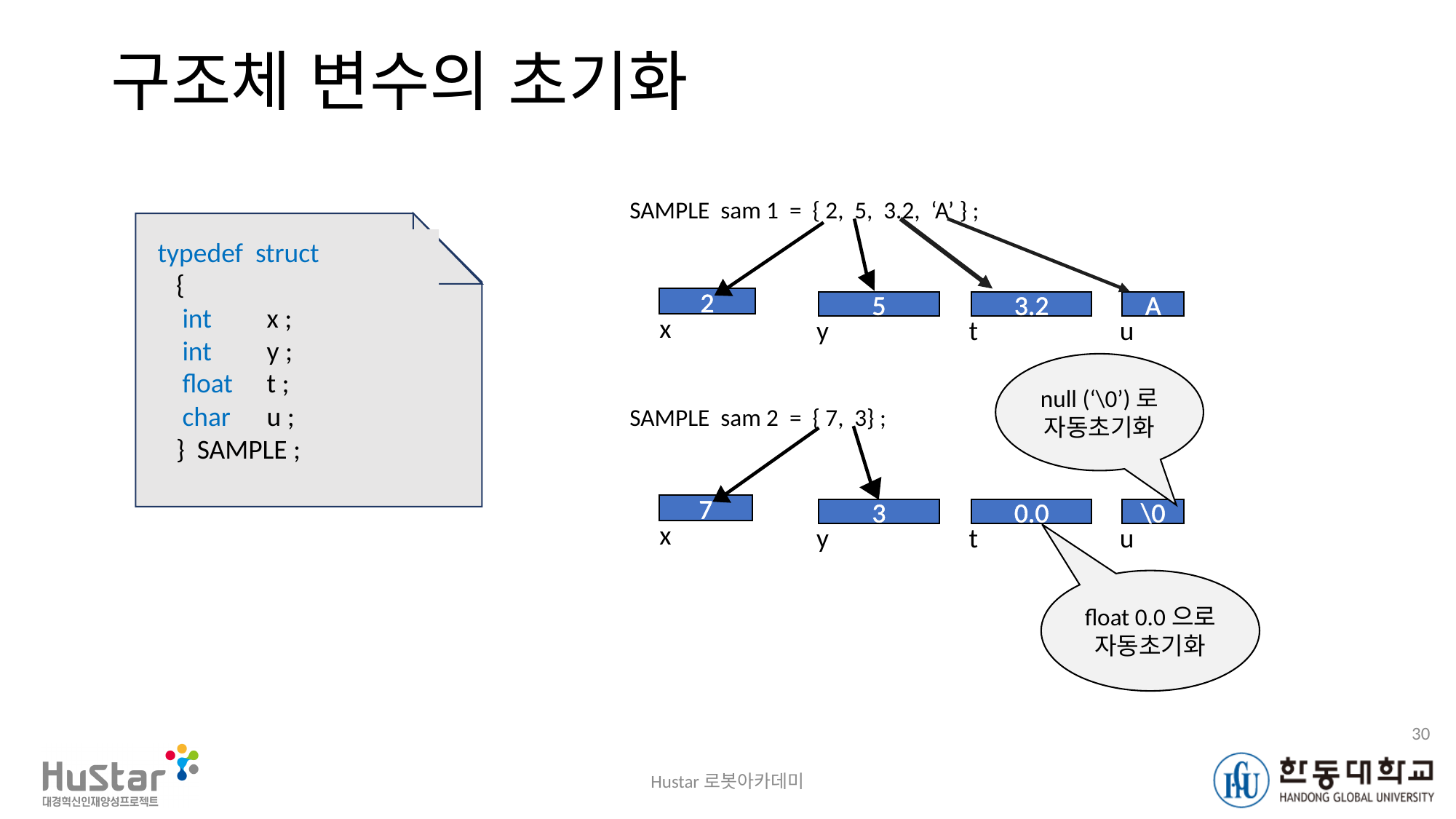

# 구조체 변수의 초기화

SAMPLE  sam 1  =  { 2,  5,  3.2,  ‘A’ } ;

typedef  struct
   {
    int	x ;
    int	y ;
    float	t ;
    char	u ;
   }  SAMPLE ;

2
x
5
3.2
A
y
t
u
null (‘\0’)로 자동초기화
SAMPLE  sam 2  =  { 7,  3} ;

7
x
3
0.0
\0
y
t
u
float 0.0으로 자동초기화
30
Hustar로봇아카데미